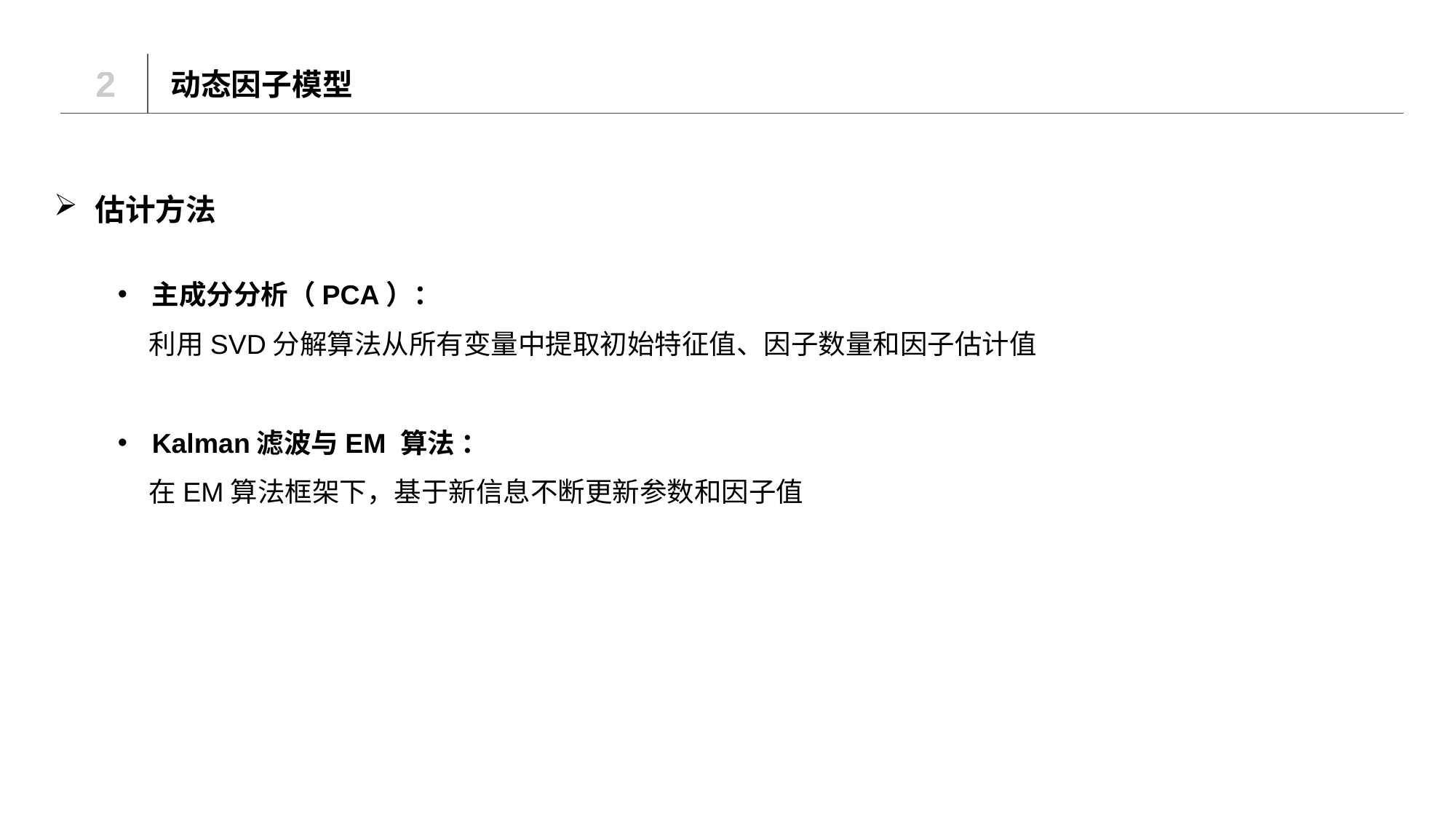

2
动态因子模型
估计方法
主成分分析（PCA）：
    利用SVD分解算法从所有变量中提取初始特征值、因子数量和因子估计值
Kalman滤波与EM 算法 ：
    在EM算法框架下，基于新信息不断更新参数和因子值